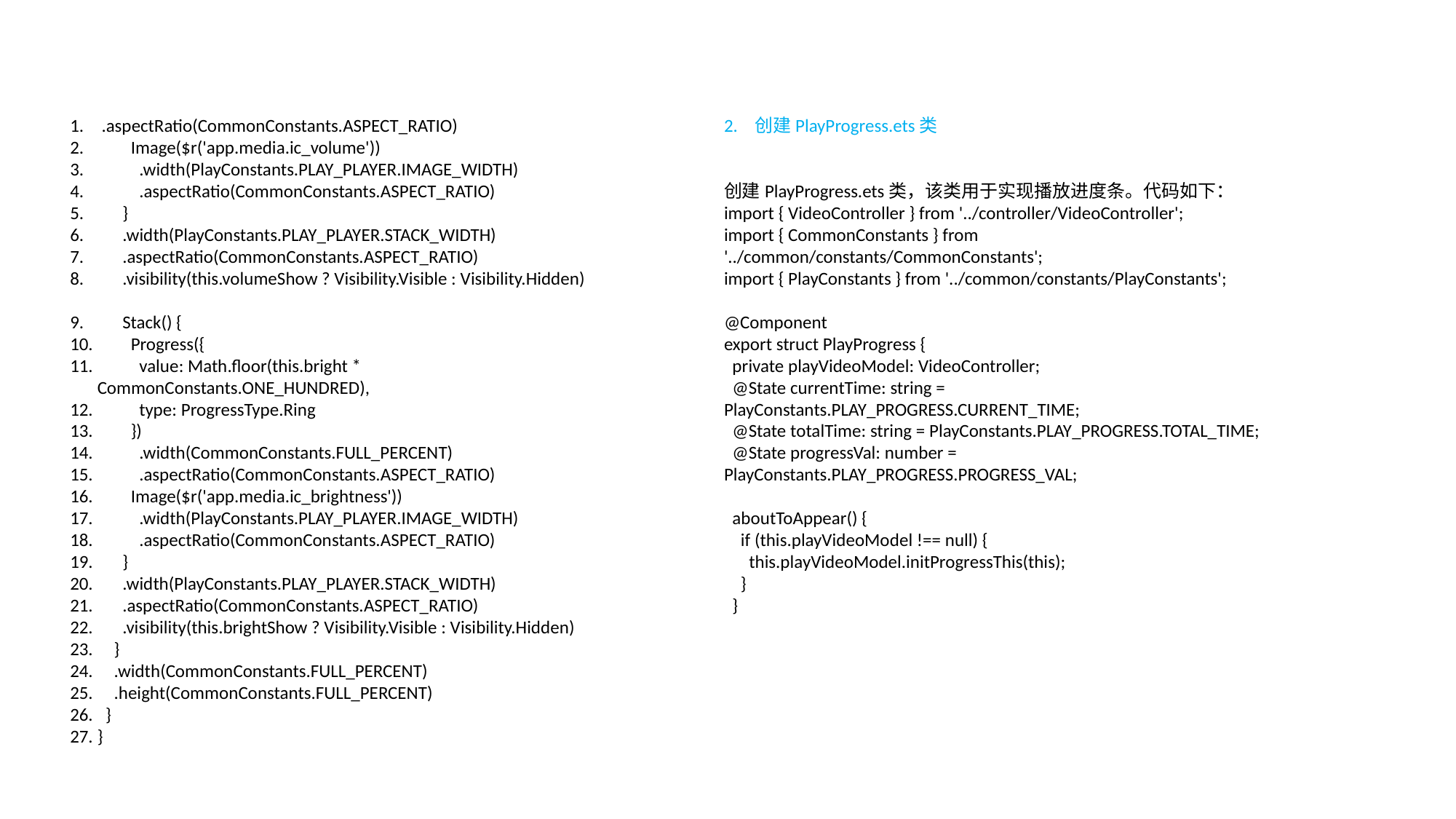

.aspectRatio(CommonConstants.ASPECT_RATIO)
        Image($r('app.media.ic_volume'))
          .width(PlayConstants.PLAY_PLAYER.IMAGE_WIDTH)
          .aspectRatio(CommonConstants.ASPECT_RATIO)
      }
      .width(PlayConstants.PLAY_PLAYER.STACK_WIDTH)
      .aspectRatio(CommonConstants.ASPECT_RATIO)
      .visibility(this.volumeShow ? Visibility.Visible : Visibility.Hidden)

      Stack() {
        Progress({
          value: Math.floor(this.bright * CommonConstants.ONE_HUNDRED),
          type: ProgressType.Ring
        })
          .width(CommonConstants.FULL_PERCENT)
          .aspectRatio(CommonConstants.ASPECT_RATIO)
        Image($r('app.media.ic_brightness'))
          .width(PlayConstants.PLAY_PLAYER.IMAGE_WIDTH)
          .aspectRatio(CommonConstants.ASPECT_RATIO)
      }
      .width(PlayConstants.PLAY_PLAYER.STACK_WIDTH)
      .aspectRatio(CommonConstants.ASPECT_RATIO)
      .visibility(this.brightShow ? Visibility.Visible : Visibility.Hidden)
    }
    .width(CommonConstants.FULL_PERCENT)
    .height(CommonConstants.FULL_PERCENT)
  }
}
2.   创建PlayProgress.ets类

创建PlayProgress.ets类，该类用于实现播放进度条。代码如下：
import { VideoController } from '../controller/VideoController';
import { CommonConstants } from '../common/constants/CommonConstants';
import { PlayConstants } from '../common/constants/PlayConstants';

@Component
export struct PlayProgress {
  private playVideoModel: VideoController;
  @State currentTime: string = PlayConstants.PLAY_PROGRESS.CURRENT_TIME;
  @State totalTime: string = PlayConstants.PLAY_PROGRESS.TOTAL_TIME;
  @State progressVal: number = PlayConstants.PLAY_PROGRESS.PROGRESS_VAL;

  aboutToAppear() {
    if (this.playVideoModel !== null) {
      this.playVideoModel.initProgressThis(this);
    }
  }